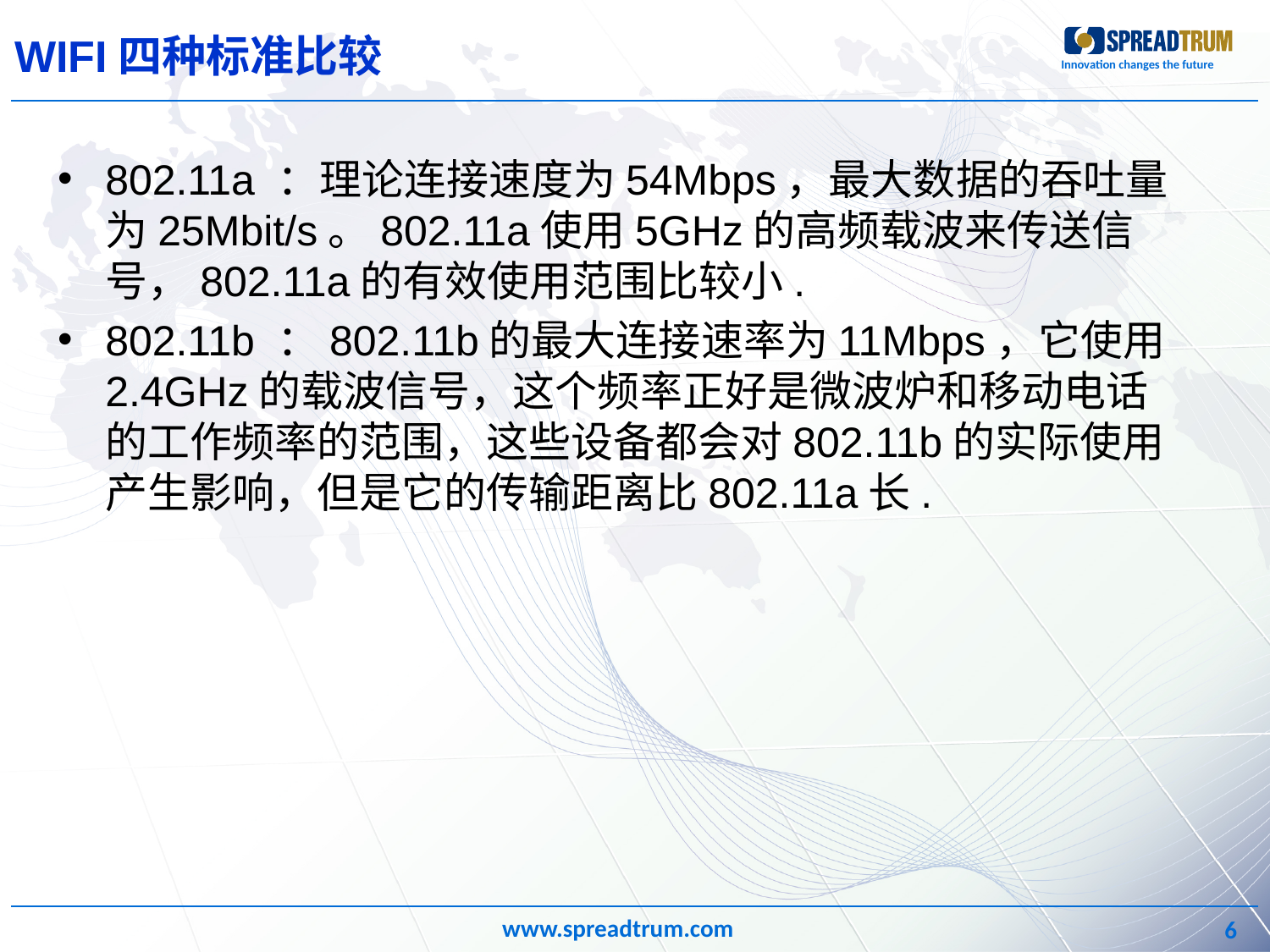

# WIFI四种标准比较
802.11a ：理论连接速度为54Mbps，最大数据的吞吐量为25Mbit/s。802.11a使用5GHz的高频载波来传送信号，802.11a的有效使用范围比较小.
802.11b ：802.11b的最大连接速率为11Mbps，它使用2.4GHz的载波信号，这个频率正好是微波炉和移动电话的工作频率的范围，这些设备都会对802.11b的实际使用产生影响，但是它的传输距离比802.11a长.